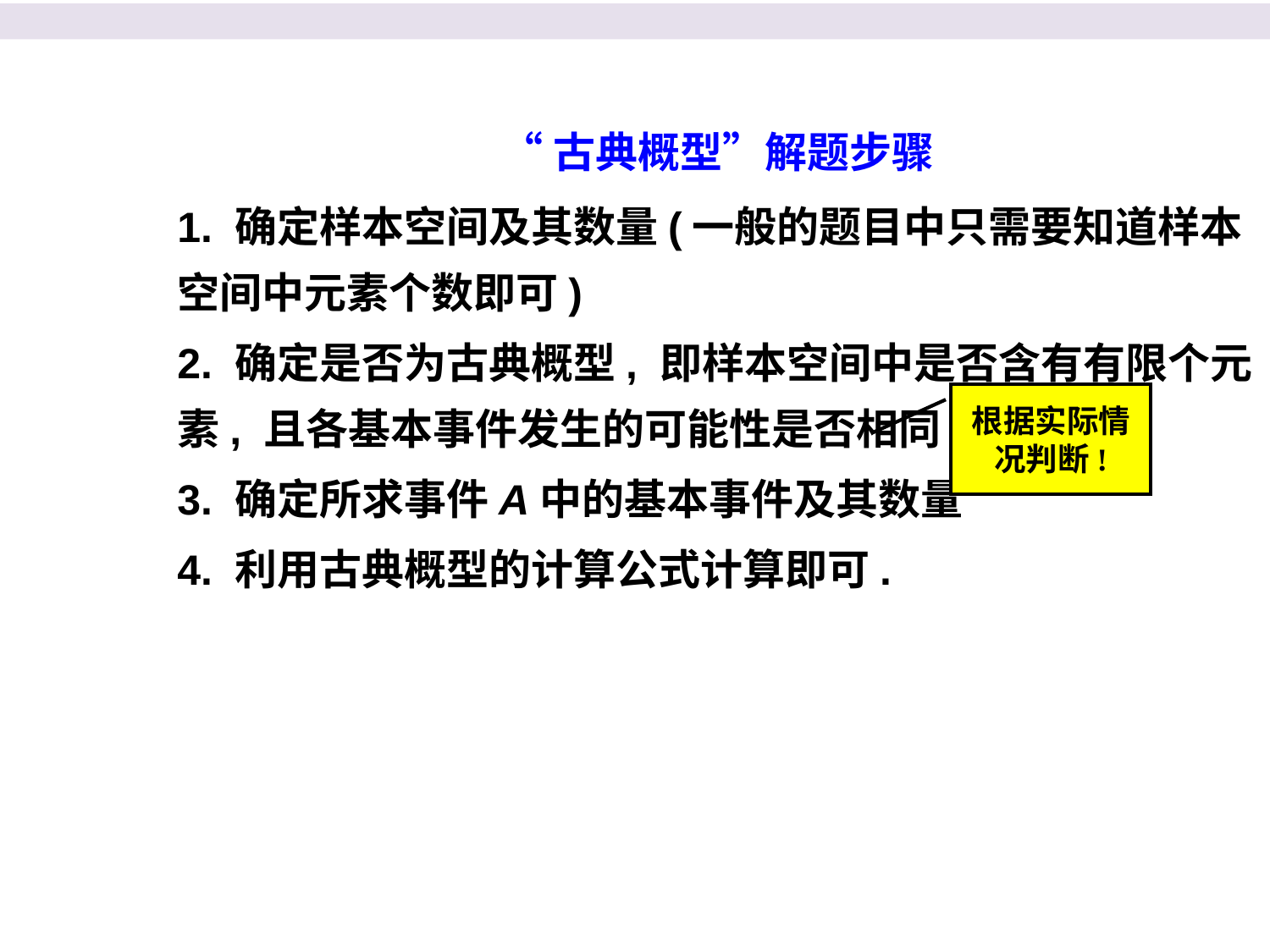

“古典概型”解题步骤
1. 确定样本空间及其数量(一般的题目中只需要知道样本空间中元素个数即可)
2. 确定是否为古典概型, 即样本空间中是否含有有限个元素, 且各基本事件发生的可能性是否相同
3. 确定所求事件A中的基本事件及其数量
4. 利用古典概型的计算公式计算即可.
根据实际情况判断!